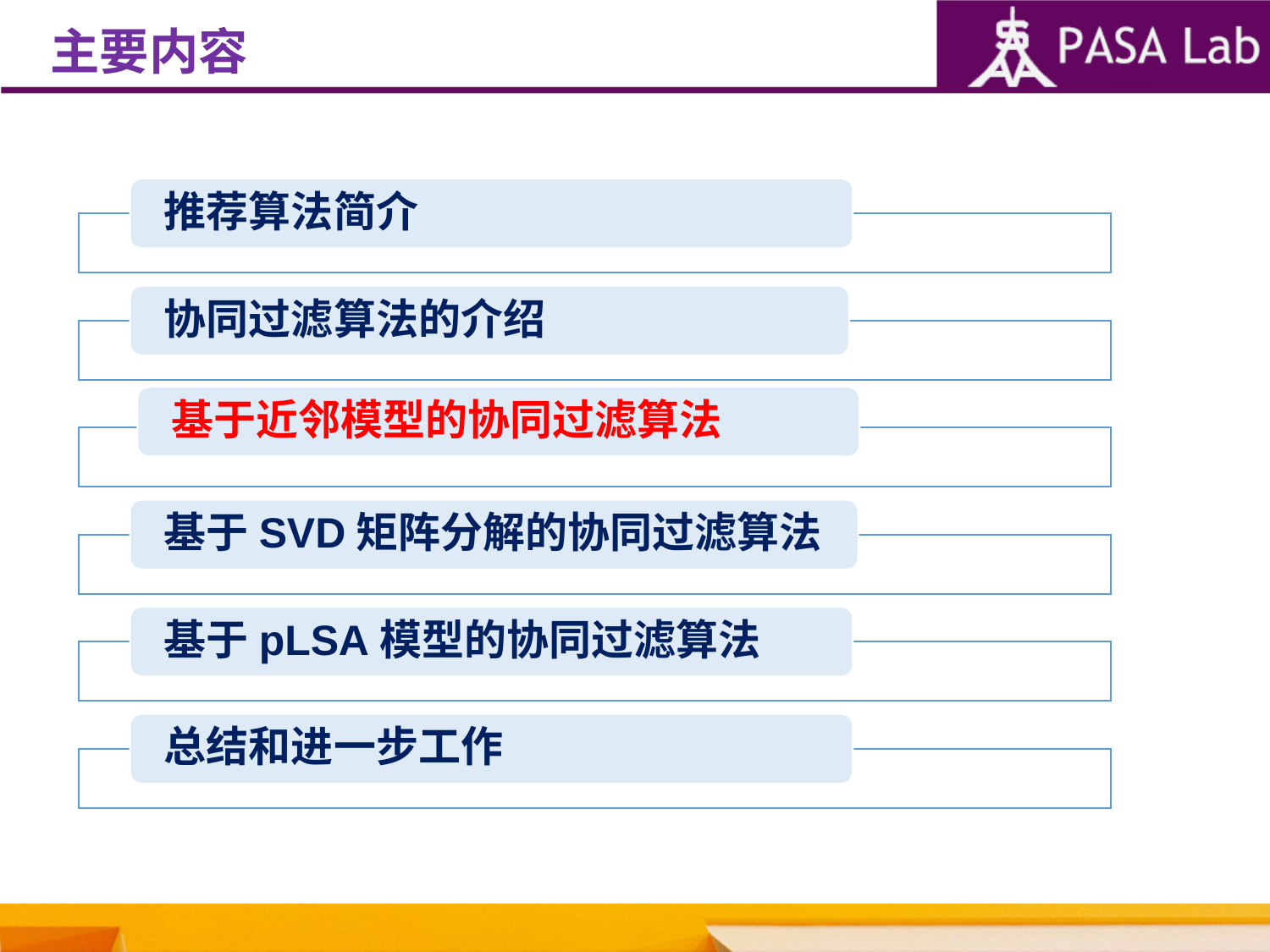

主要内容
推荐算法简介
协同过滤算法的介绍
基于近邻模型的协同过滤算法
基于SVD矩阵分解的协同过滤算法
基于pLSA模型的协同过滤算法
总结和进一步工作